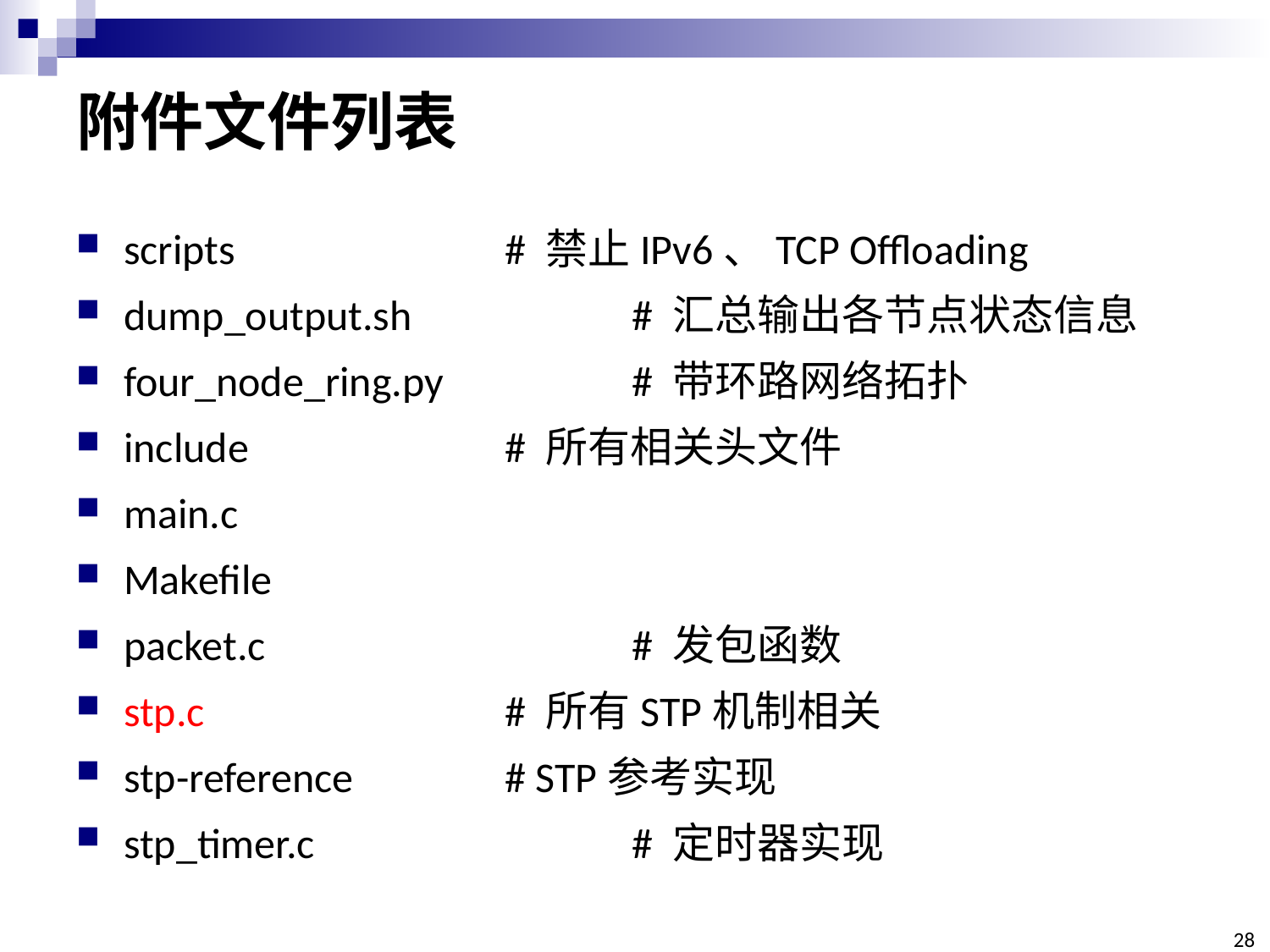

# 附件文件列表
scripts			# 禁止IPv6、TCP Offloading
dump_output.sh		# 汇总输出各节点状态信息
four_node_ring.py		# 带环路网络拓扑
include			# 所有相关头文件
main.c
Makefile
packet.c			# 发包函数
stp.c			# 所有STP机制相关
stp-reference		# STP参考实现
stp_timer.c			# 定时器实现
28